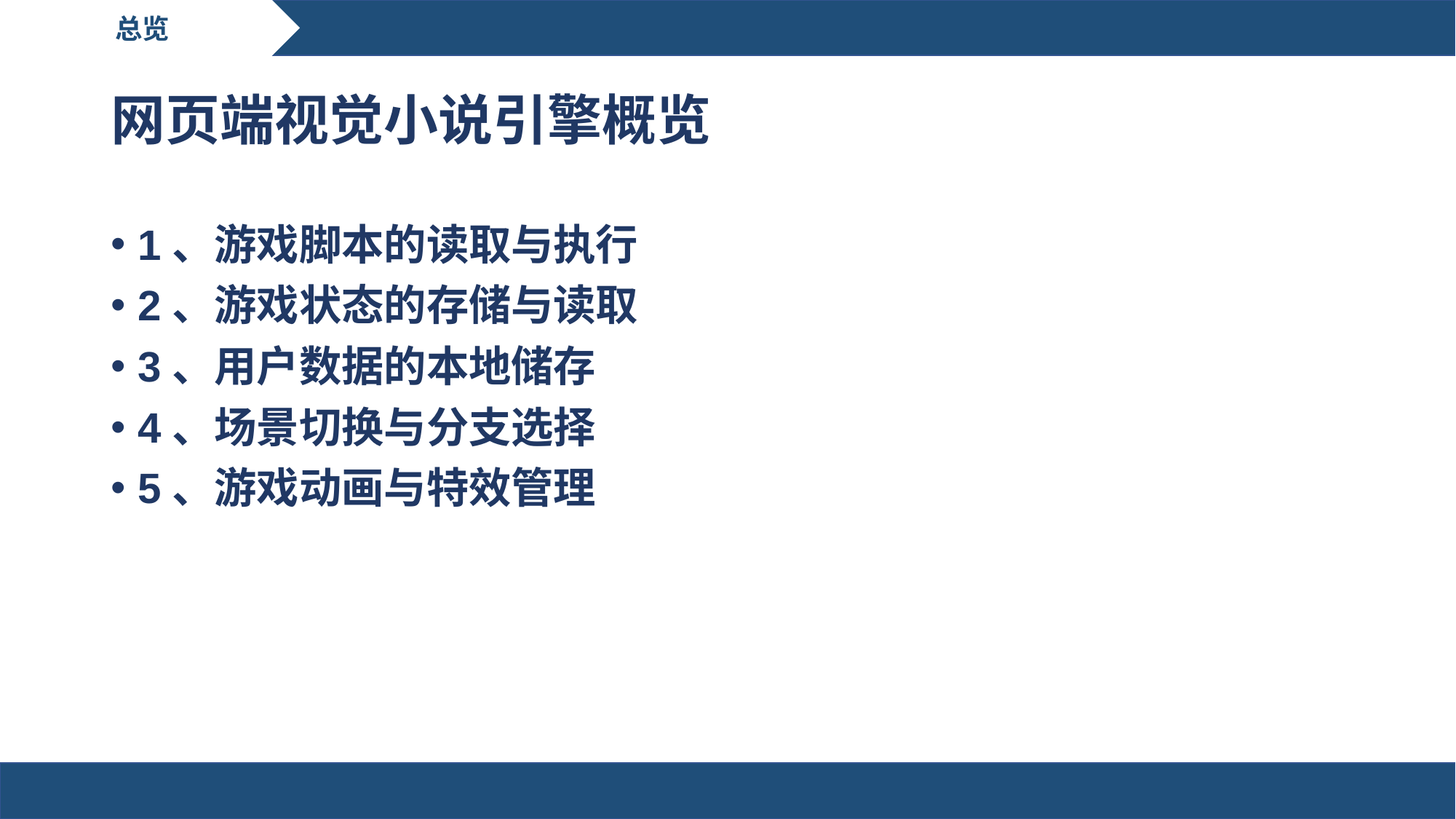

总览
总览
# 网页端视觉小说引擎概览
1、游戏脚本的读取与执行
2、游戏状态的存储与读取
3、用户数据的本地储存
4、场景切换与分支选择
5、游戏动画与特效管理